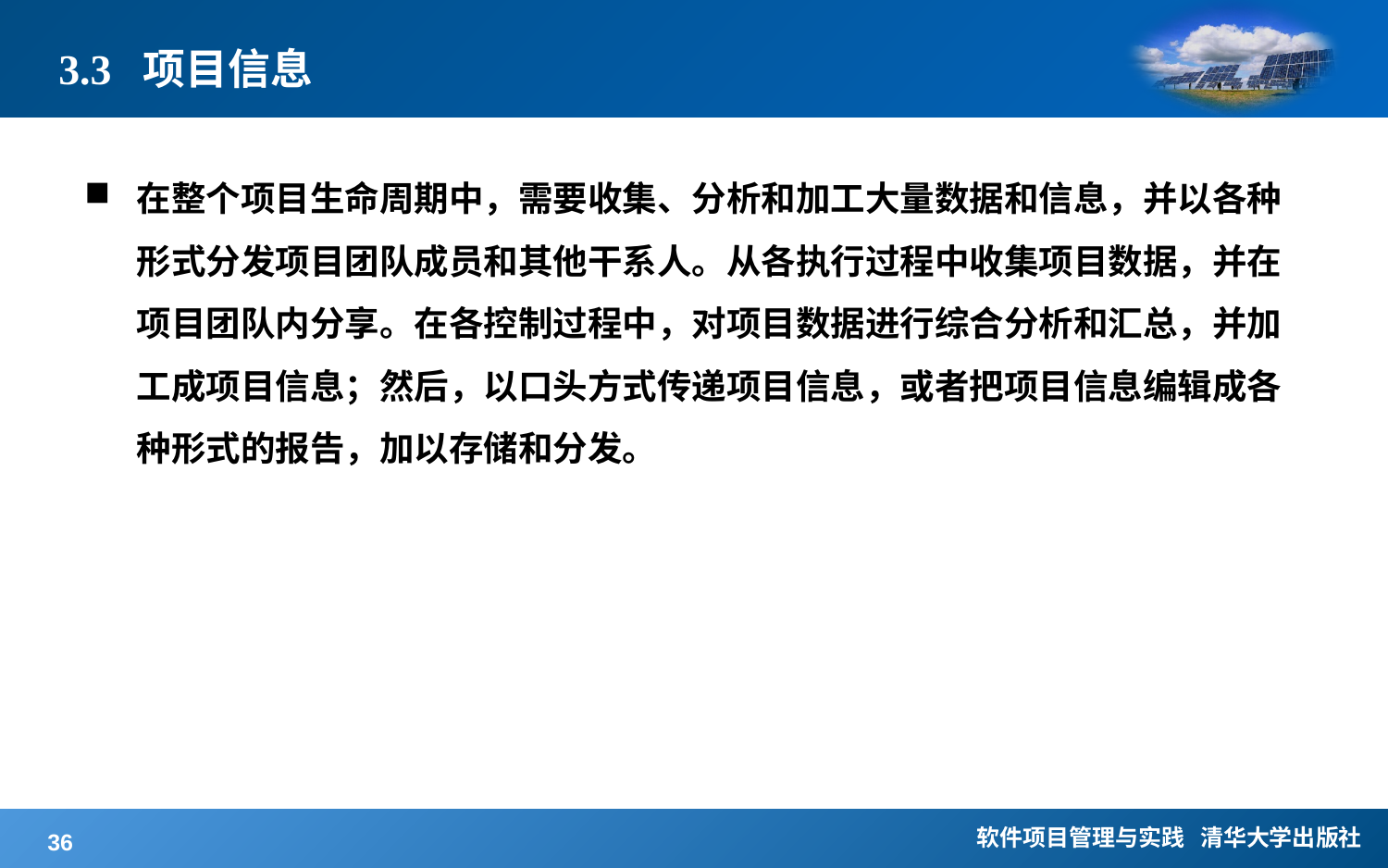

# 3.3  项目信息
在整个项目生命周期中，需要收集、分析和加工大量数据和信息，并以各种形式分发项目团队成员和其他干系人。从各执行过程中收集项目数据，并在项目团队内分享。在各控制过程中，对项目数据进行综合分析和汇总，并加工成项目信息；然后，以口头方式传递项目信息，或者把项目信息编辑成各种形式的报告，加以存储和分发。